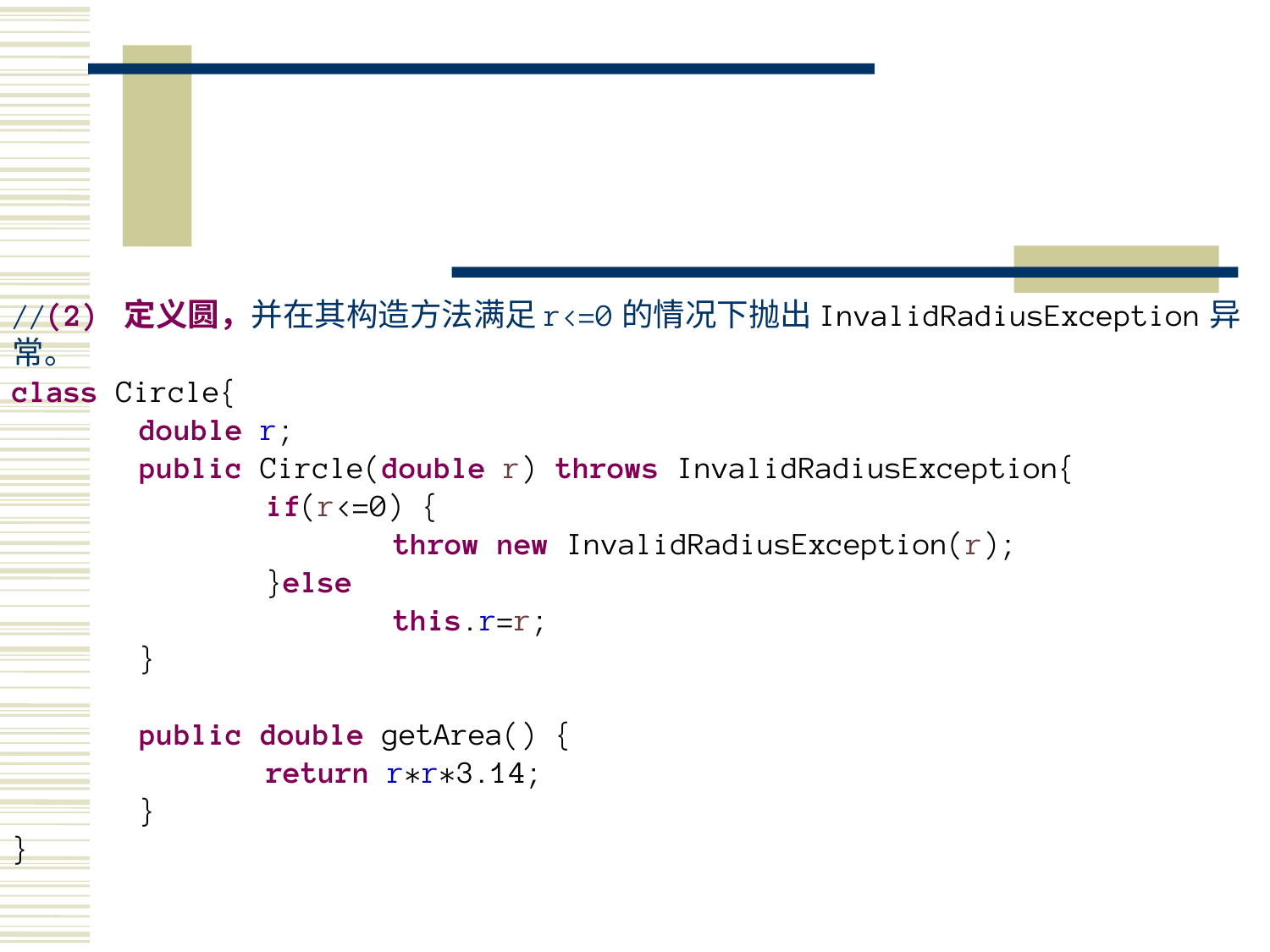

#
//(2) 定义圆，并在其构造方法满足r<=0的情况下抛出InvalidRadiusException异常。
class Circle{
	double r;
	public Circle(double r) throws InvalidRadiusException{
		if(r<=0) {
			throw new InvalidRadiusException(r);
		}else
			this.r=r;
	}

	public double getArea() {
		return r*r*3.14;
	}
}